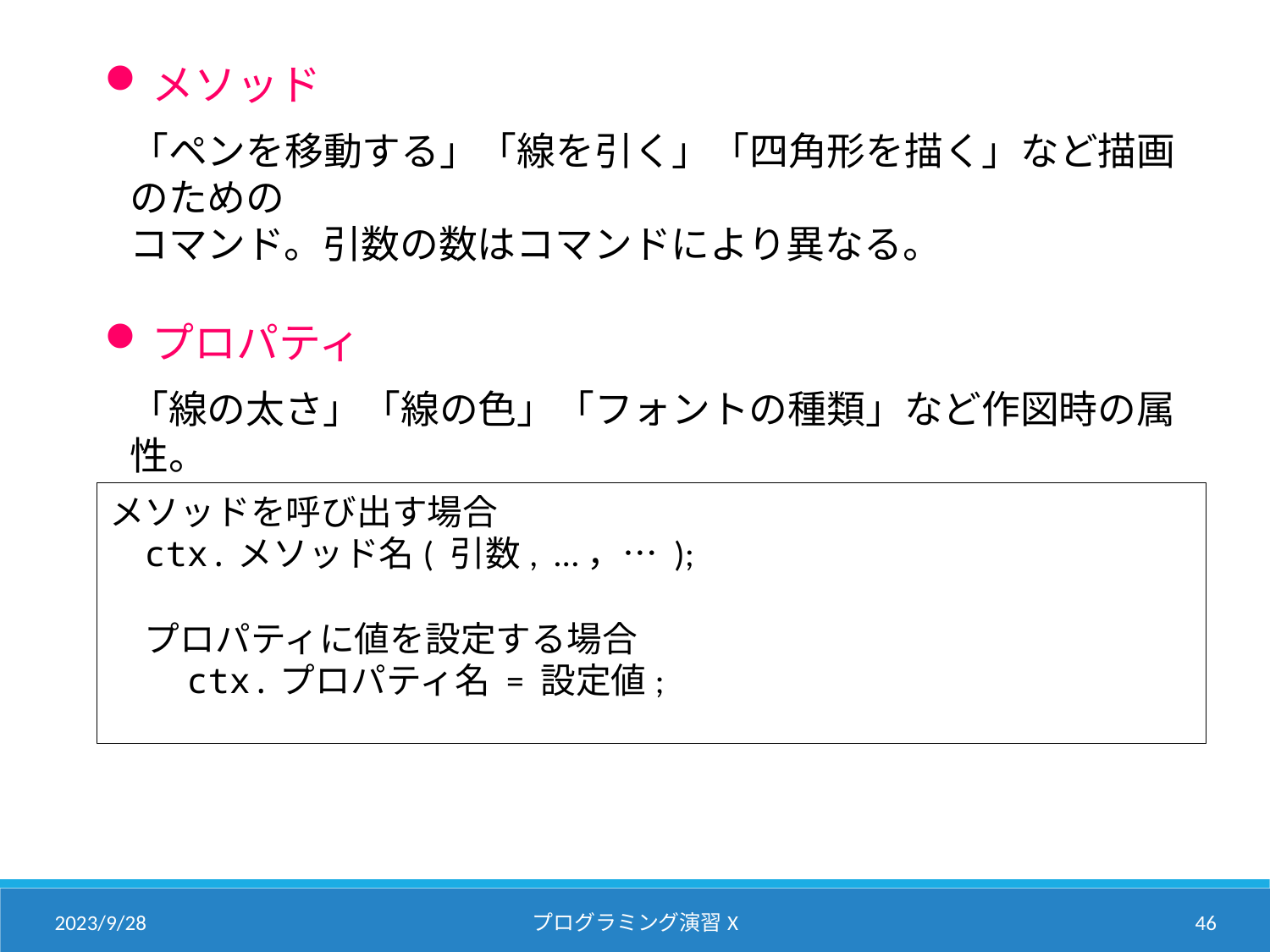

メソッド
「ペンを移動する」「線を引く」「四角形を描く」など描画のための
コマンド。引数の数はコマンドにより異なる。

プロパティ
「線の太さ」「線の色」「フォントの種類」など作図時の属性。

メソッドを呼び出す場合
ctx.メソッド名( 引数,  …，… );

プロパティに値を設定する場合
  ctx.プロパティ名 = 設定値;

2023/9/28
46
プログラミング演習X